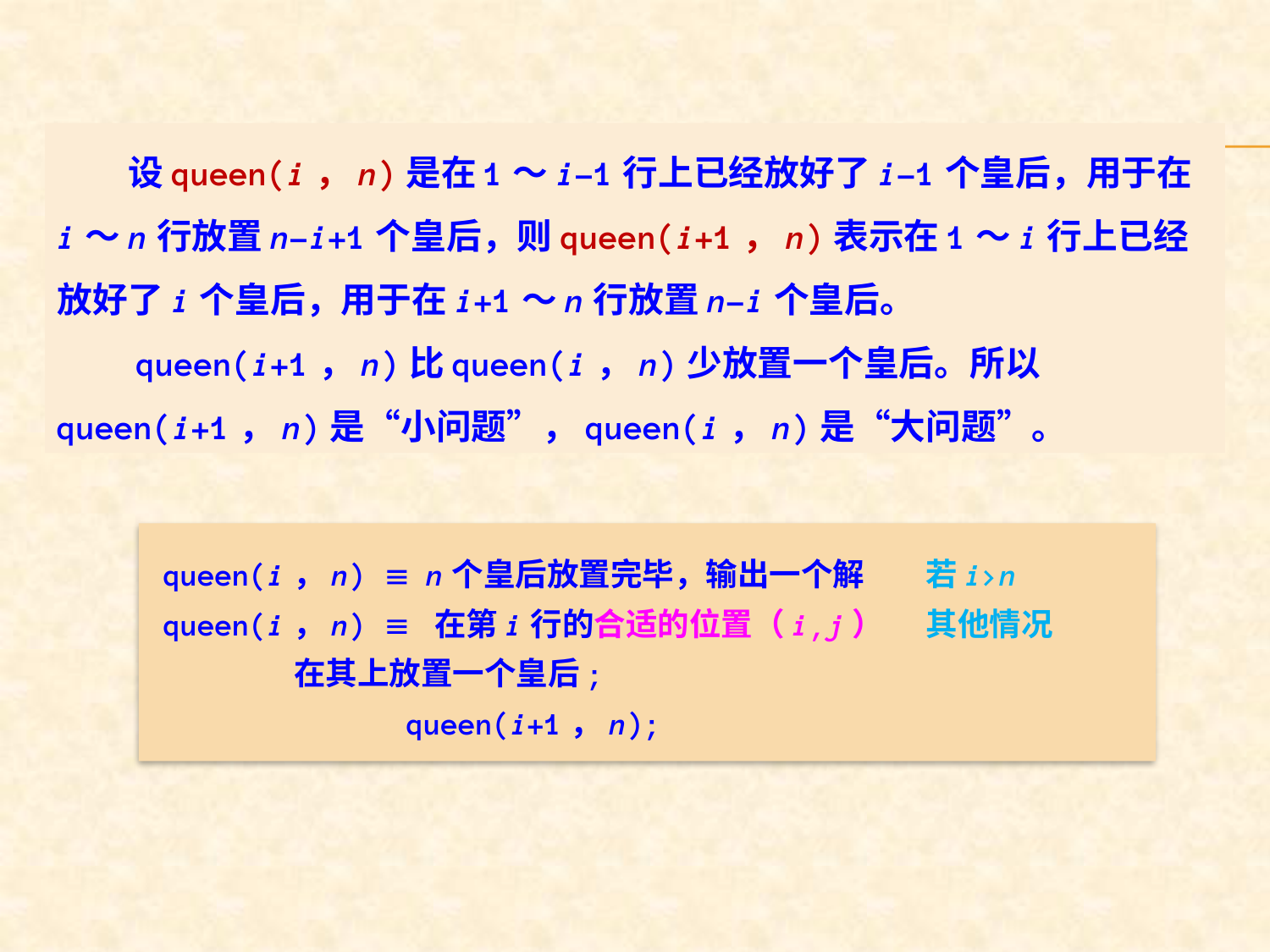

设queen(i，n)是在1～i-1行上已经放好了i-1个皇后，用于在i～n行放置n-i+1个皇后，则queen(i+1，n)表示在1～i行上已经放好了i个皇后，用于在i+1～n行放置n-i个皇后。
　　queen(i+1，n)比queen(i，n)少放置一个皇后。所以queen(i+1，n)是“小问题”，queen(i，n)是“大问题”。
queen(i，n) ≡ n个皇后放置完毕，输出一个解	若i>n
queen(i，n) ≡ 在第i行的合适的位置（i,j）	其他情况
                 在其上放置一个皇后;
              queen(i+1，n);